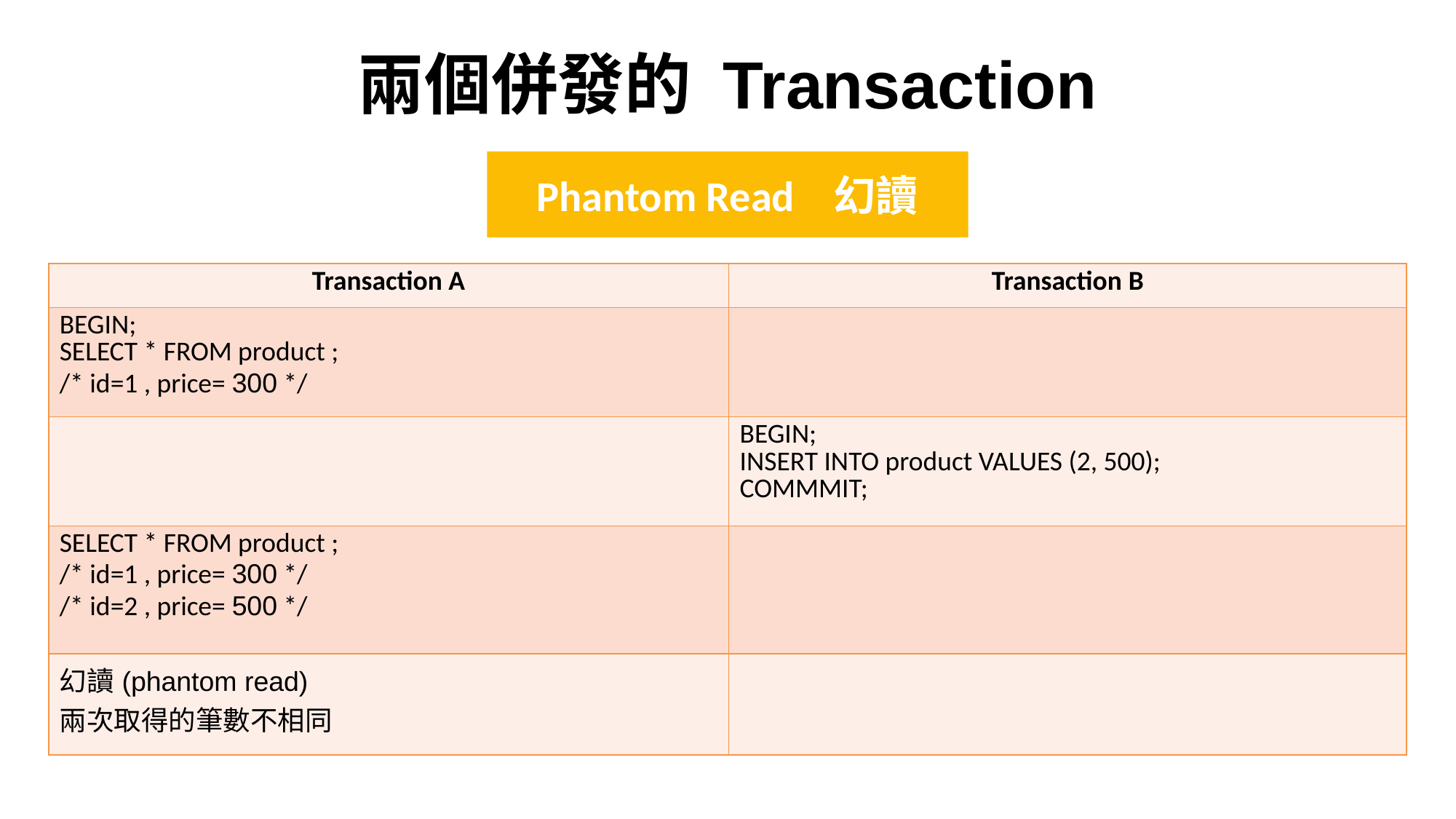

# 兩個併發的 Transaction

Phantom Read   幻讀
| Transaction A | Transaction B |
| --- | --- |
| BEGIN; SELECT \* FROM product ; /\* id=1 , price= 300 \*/ |  |
|  | BEGIN; INSERT INTO product VALUES (2, 500); COMMMIT; |
| SELECT \* FROM product ; /\* id=1 , price= 300 \*/ /\* id=2 , price= 500 \*/ |  |
| 幻讀(phantom read) 兩次取得的筆數不相同 |  |